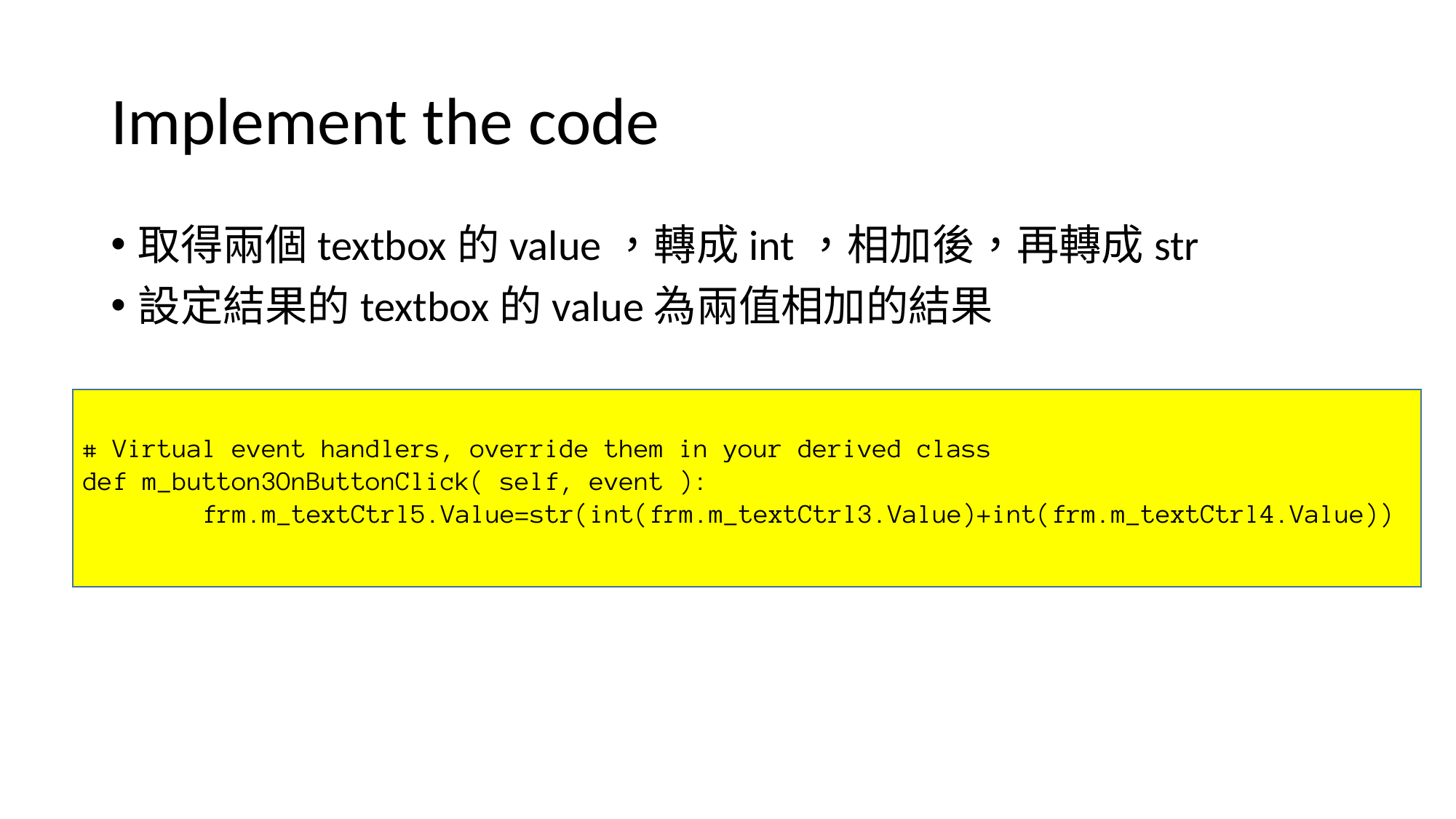

# Implement the code
取得兩個textbox的value，轉成int，相加後，再轉成str
設定結果的textbox的value為兩值相加的結果

# Virtual event handlers, override them in your derived class
def m_button3OnButtonClick( self, event ):
        frm.m_textCtrl5.Value=str(int(frm.m_textCtrl3.Value)+int(frm.m_textCtrl4.Value))